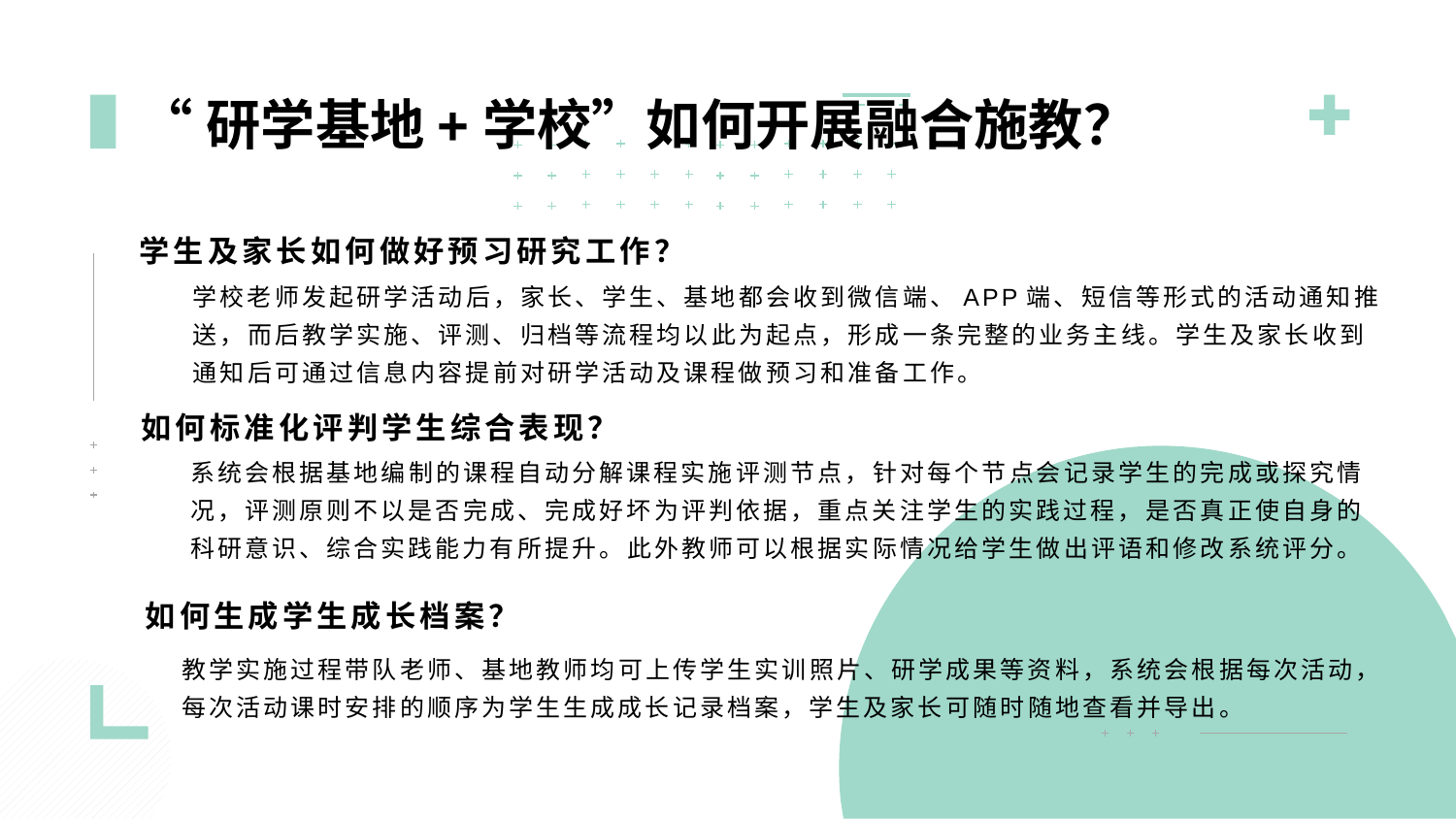

“研学基地+学校”如何开展融合施教？

学生及家长如何做好预习研究工作？
学校老师发起研学活动后，家长、学生、基地都会收到微信端、APP端、短信等形式的活动通知推送，而后教学实施、评测、归档等流程均以此为起点，形成一条完整的业务主线。学生及家长收到通知后可通过信息内容提前对研学活动及课程做预习和准备工作。

如何标准化评判学生综合表现？
系统会根据基地编制的课程自动分解课程实施评测节点，针对每个节点会记录学生的完成或探究情况，评测原则不以是否完成、完成好坏为评判依据，重点关注学生的实践过程，是否真正使自身的科研意识、综合实践能力有所提升。此外教师可以根据实际情况给学生做出评语和修改系统评分。
如何生成学生成长档案？
教学实施过程带队老师、基地教师均可上传学生实训照片、研学成果等资料，系统会根据每次活动，每次活动课时安排的顺序为学生生成成长记录档案，学生及家长可随时随地查看并导出。